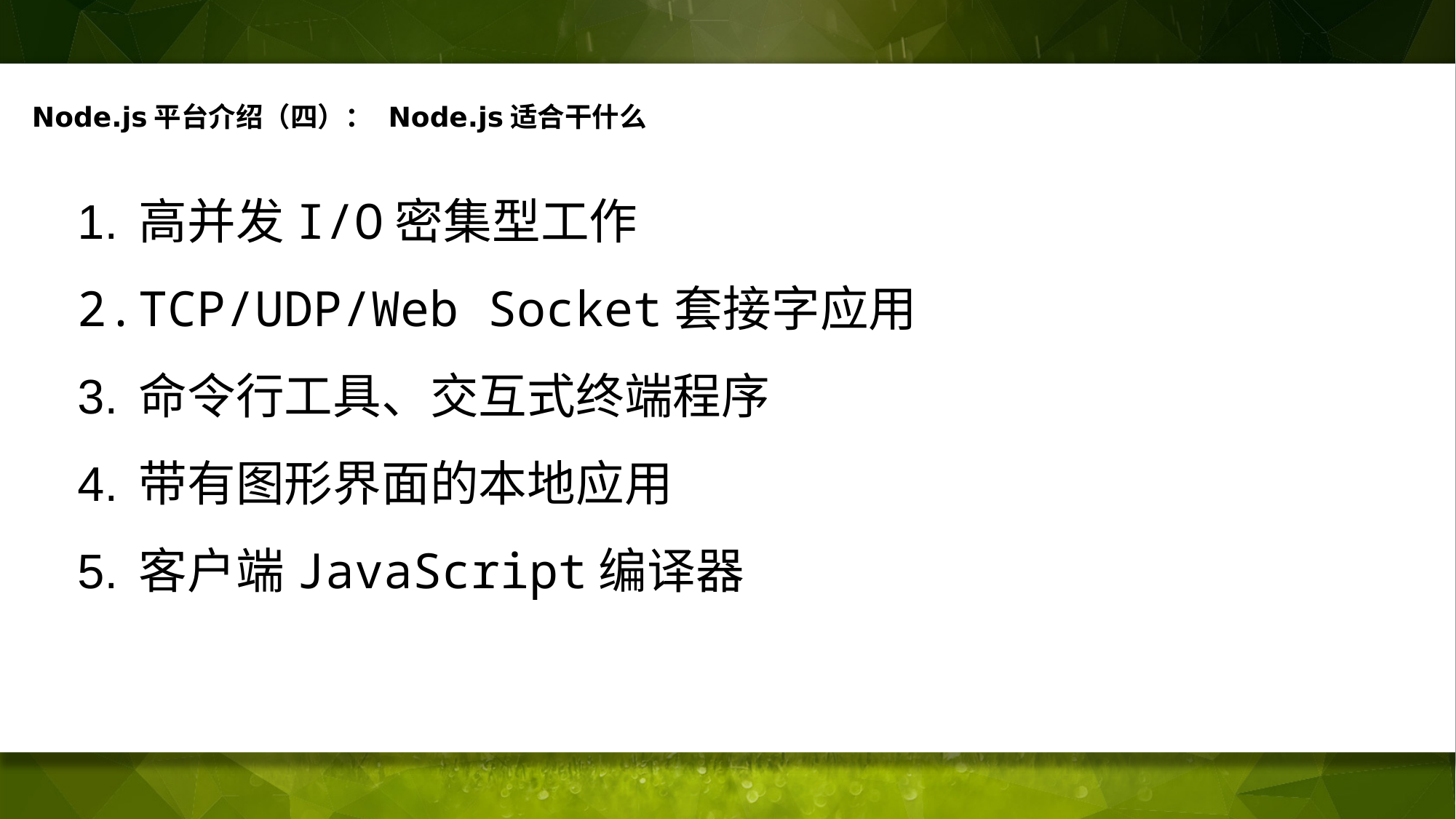

Node.js平台介绍（四）： Node.js适合干什么
高并发I/O密集型工作
TCP/UDP/Web Socket套接字应用
命令行工具、交互式终端程序
带有图形界面的本地应用
客户端JavaScript编译器